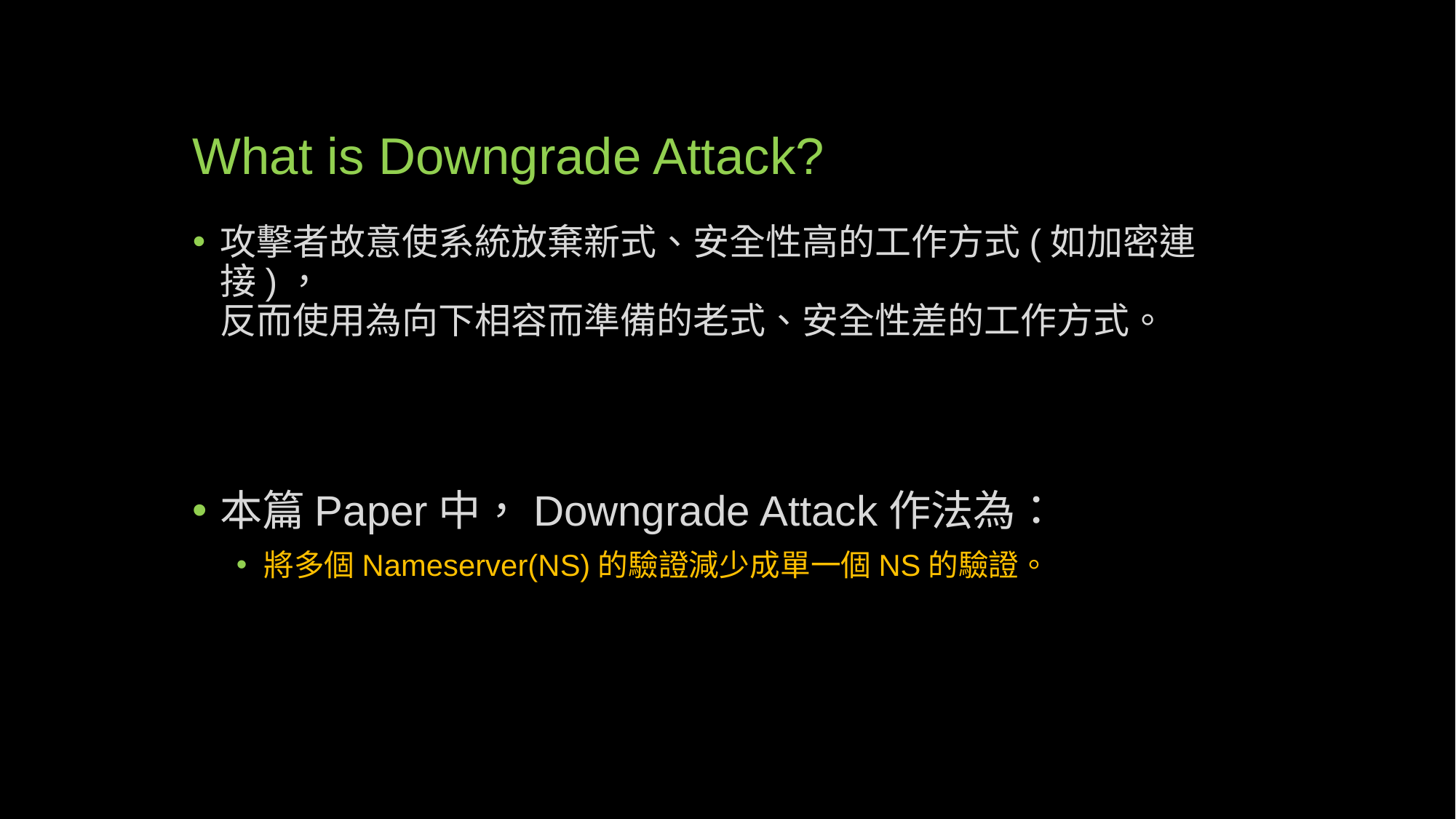

# What is Downgrade Attack?
攻擊者故意使系統放棄新式、安全性高的工作方式(如加密連接)，
反而使用為向下相容而準備的老式、安全性差的工作方式。

本篇Paper中，Downgrade Attack作法為：
將多個Nameserver(NS)的驗證減少成單一個NS的驗證。